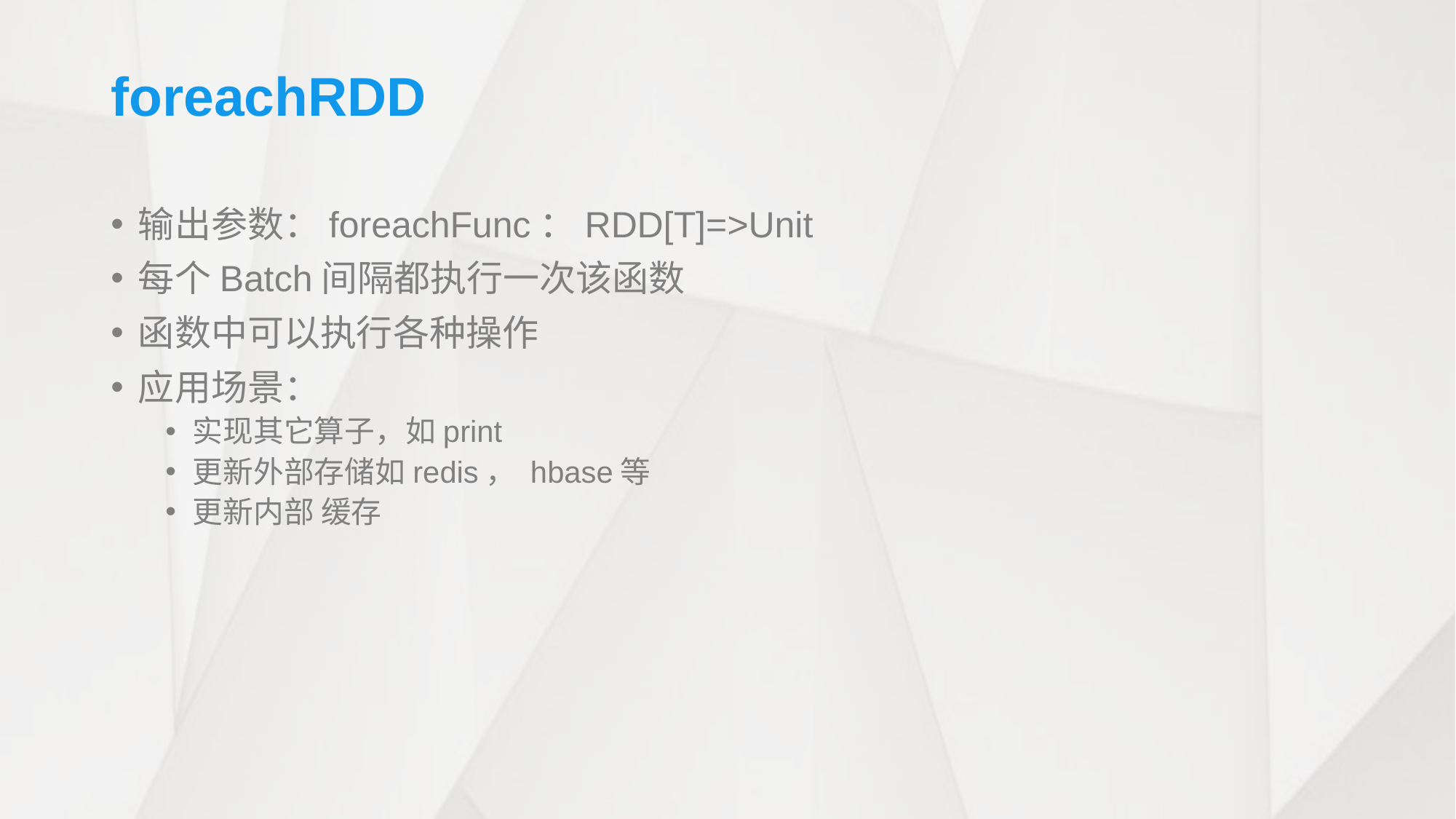

# foreachRDD
输出参数：foreachFunc：RDD[T]=>Unit
每个Batch间隔都执行一次该函数
函数中可以执行各种操作
应用场景：
实现其它算子，如print
更新外部存储如redis， hbase等
更新内部 缓存